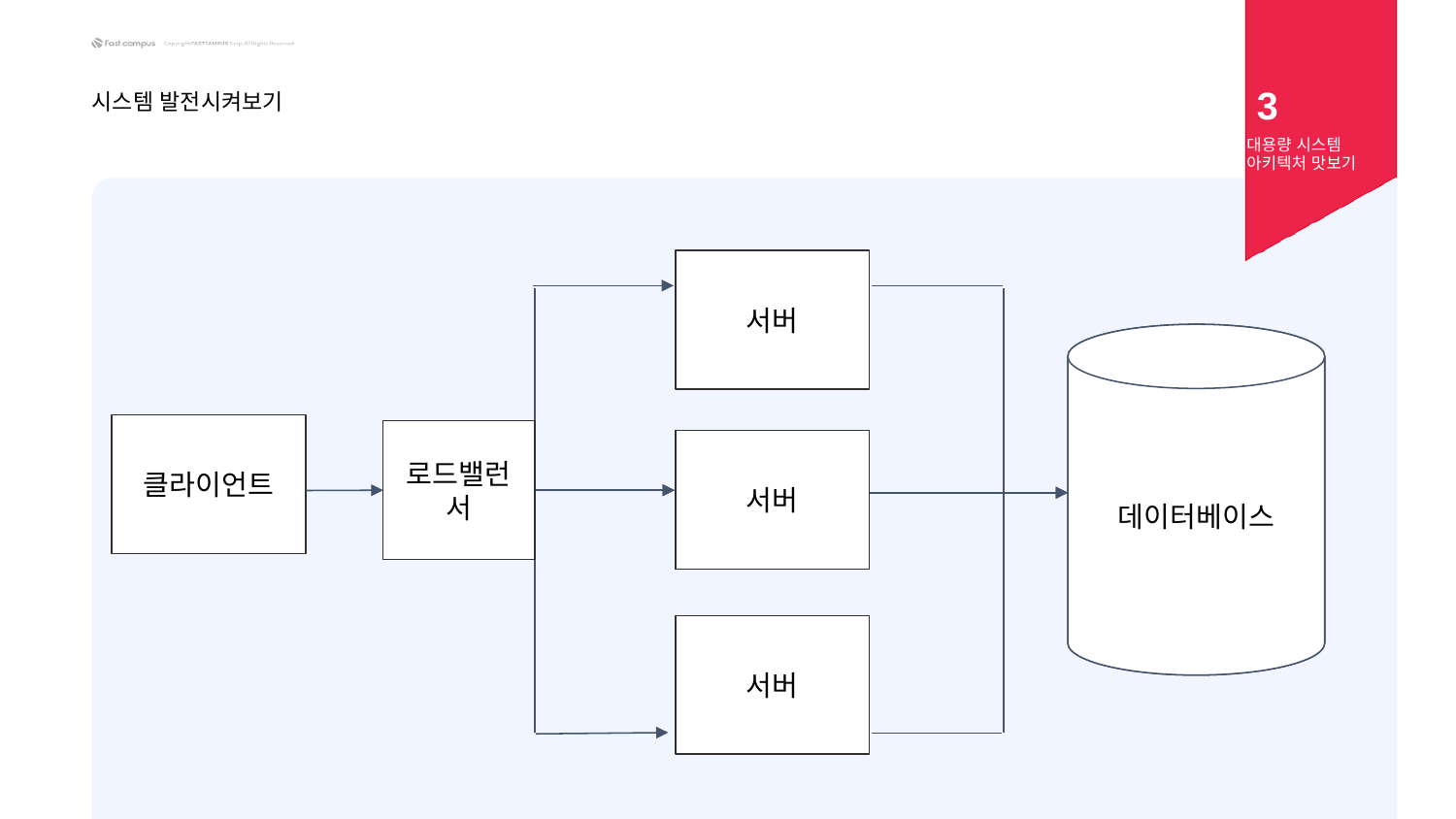

3
시스템 발전시켜보기
대용량 시스템 아키텍처 맛보기

서버
데이터베이스
데이터베이스
클라이언트
로드밸런서
서버
서버
서버